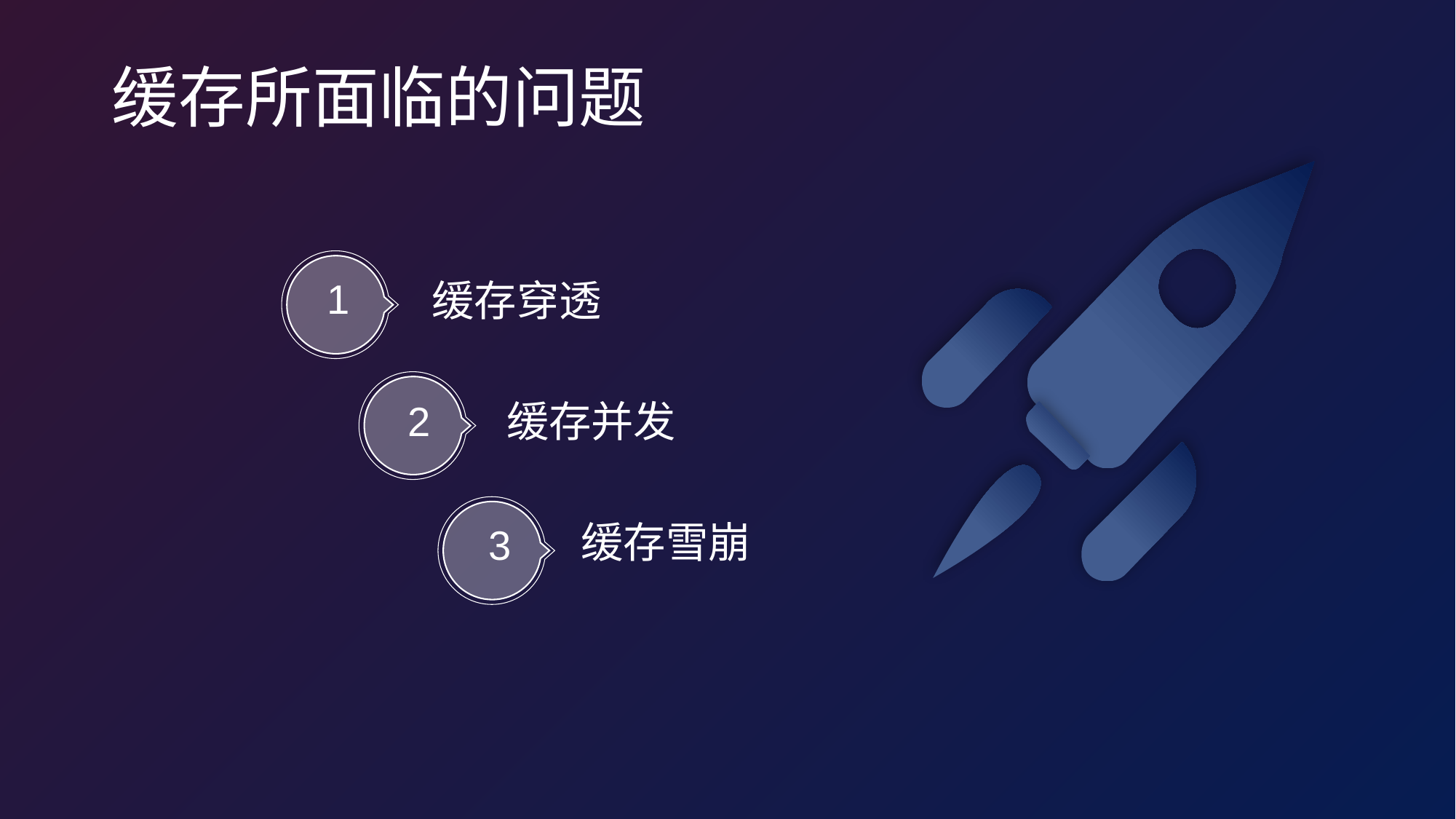

缓存所面临的问题

1
缓存穿透

2
缓存并发

3
缓存雪崩